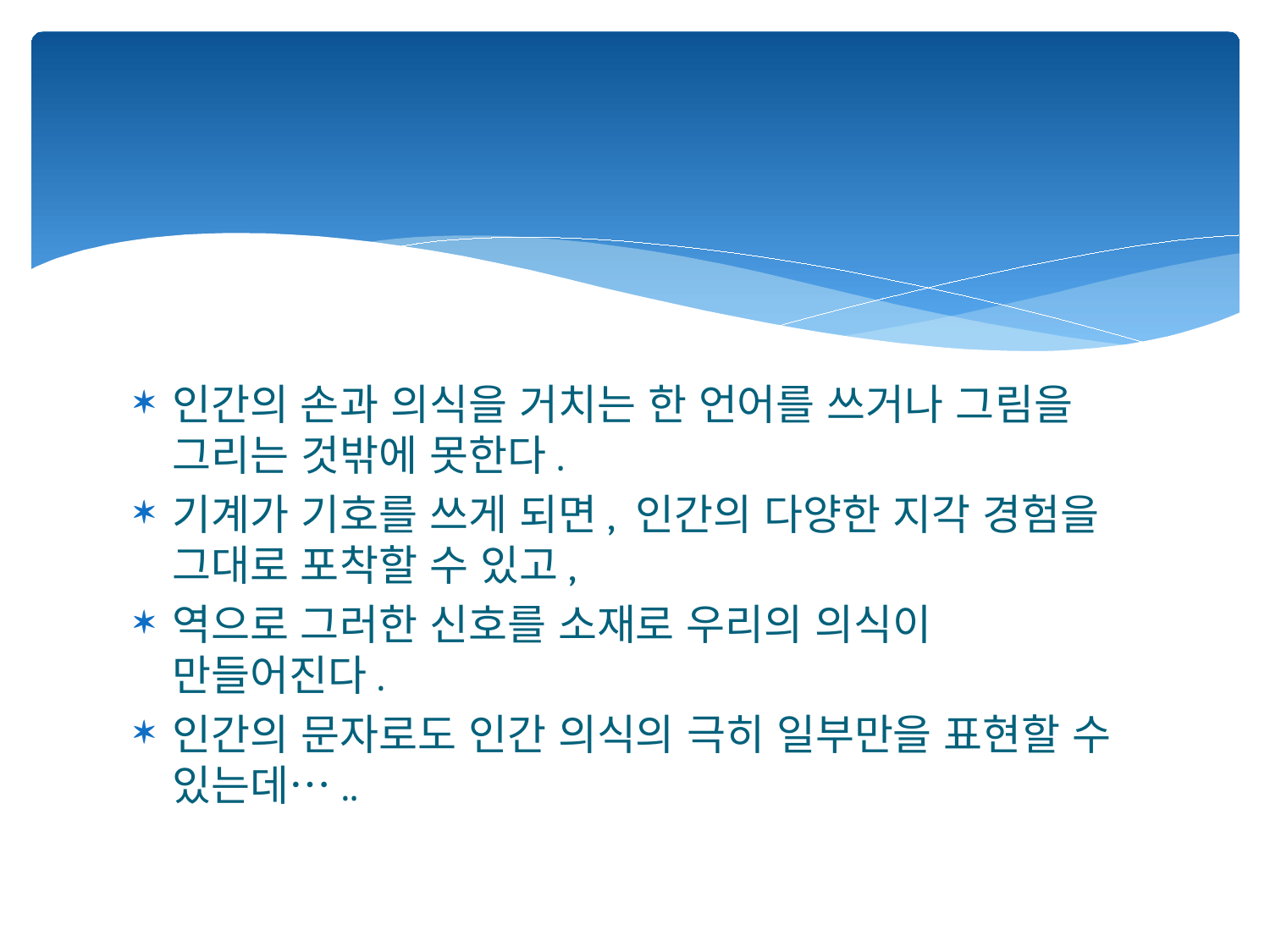

#
인간의 손과 의식을 거치는 한 언어를 쓰거나 그림을 그리는 것밖에 못한다.
기계가 기호를 쓰게 되면, 인간의 다양한 지각 경험을 그대로 포착할 수 있고,
역으로 그러한 신호를 소재로 우리의 의식이 만들어진다.
인간의 문자로도 인간 의식의 극히 일부만을 표현할 수 있는데…..